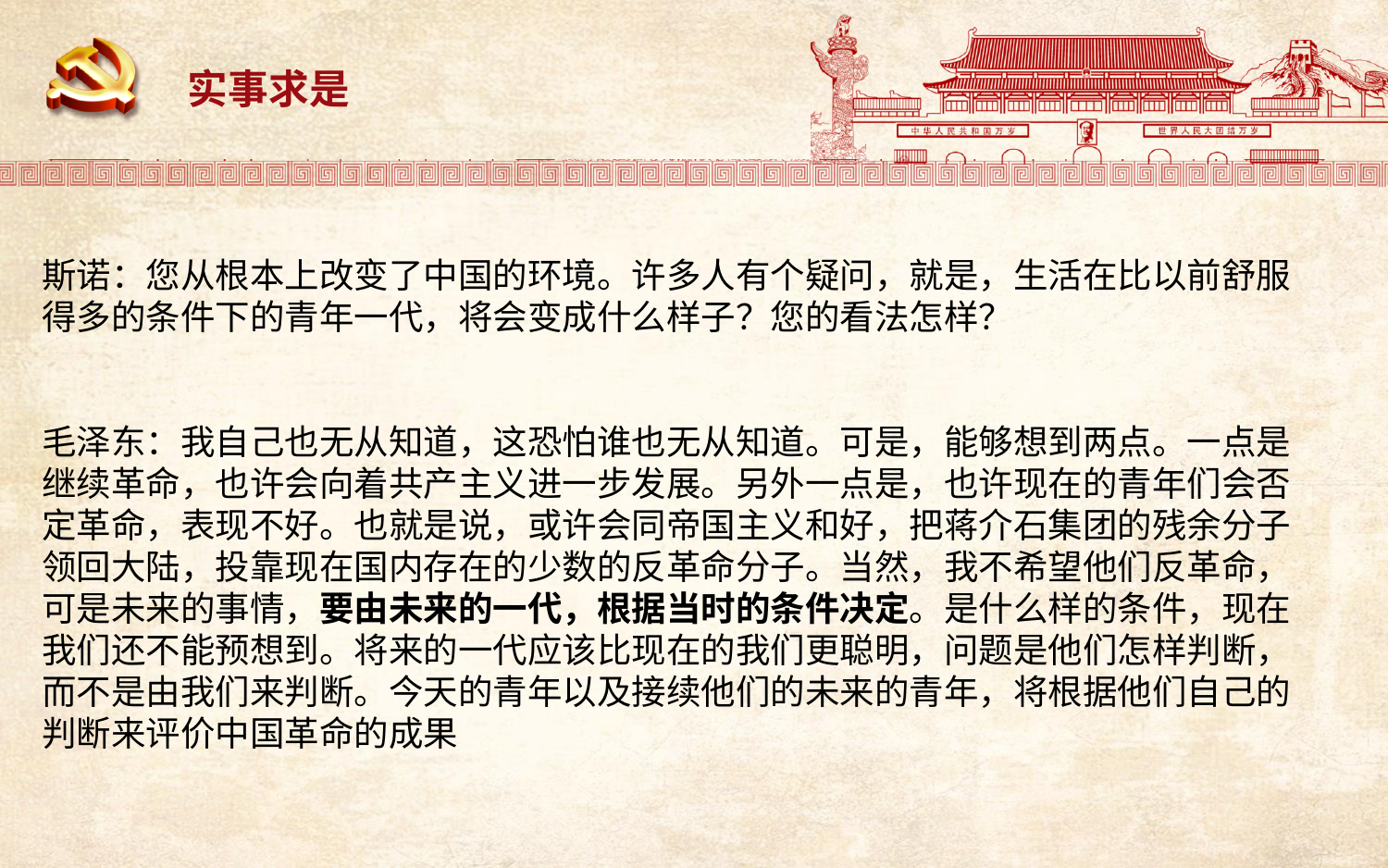

实事求是
斯诺：您从根本上改变了中国的环境。许多人有个疑问，就是，生活在比以前舒服得多的条件下的青年一代，将会变成什么样子？您的看法怎样？

毛泽东：我自己也无从知道，这恐怕谁也无从知道。可是，能够想到两点。一点是继续革命，也许会向着共产主义进一步发展。另外一点是，也许现在的青年们会否定革命，表现不好。也就是说，或许会同帝国主义和好，把蒋介石集团的残余分子领回大陆，投靠现在国内存在的少数的反革命分子。当然，我不希望他们反革命，可是未来的事情，要由未来的一代，根据当时的条件决定。是什么样的条件，现在我们还不能预想到。将来的一代应该比现在的我们更聪明，问题是他们怎样判断，而不是由我们来判断。今天的青年以及接续他们的未来的青年，将根据他们自己的判断来评价中国革命的成果